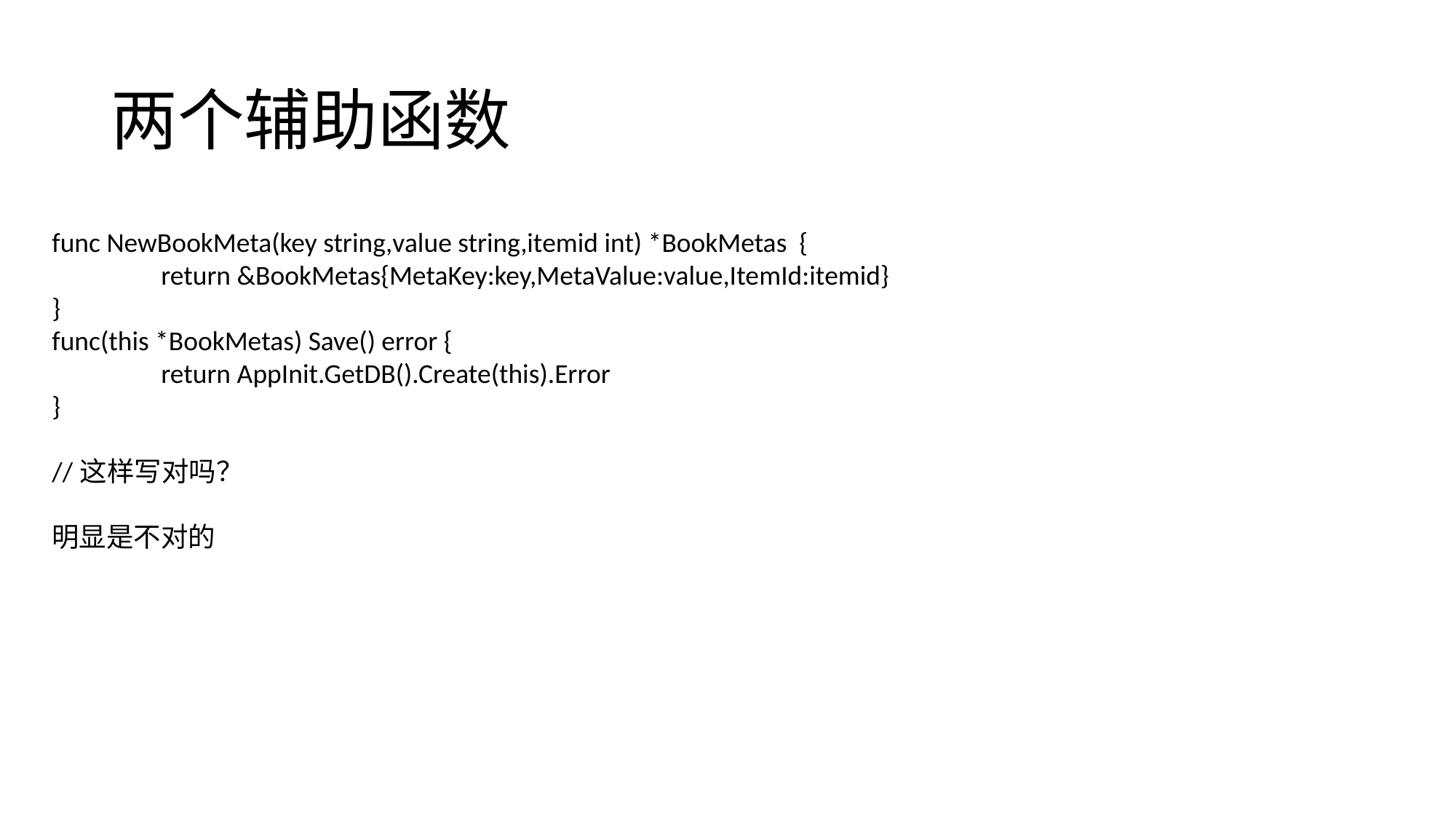

# 两个辅助函数
func NewBookMeta(key string,value string,itemid int) *BookMetas  {
	return &BookMetas{MetaKey:key,MetaValue:value,ItemId:itemid}
}
func(this *BookMetas) Save() error {
	return AppInit.GetDB().Create(this).Error
}

//这样写对吗？

明显是不对的